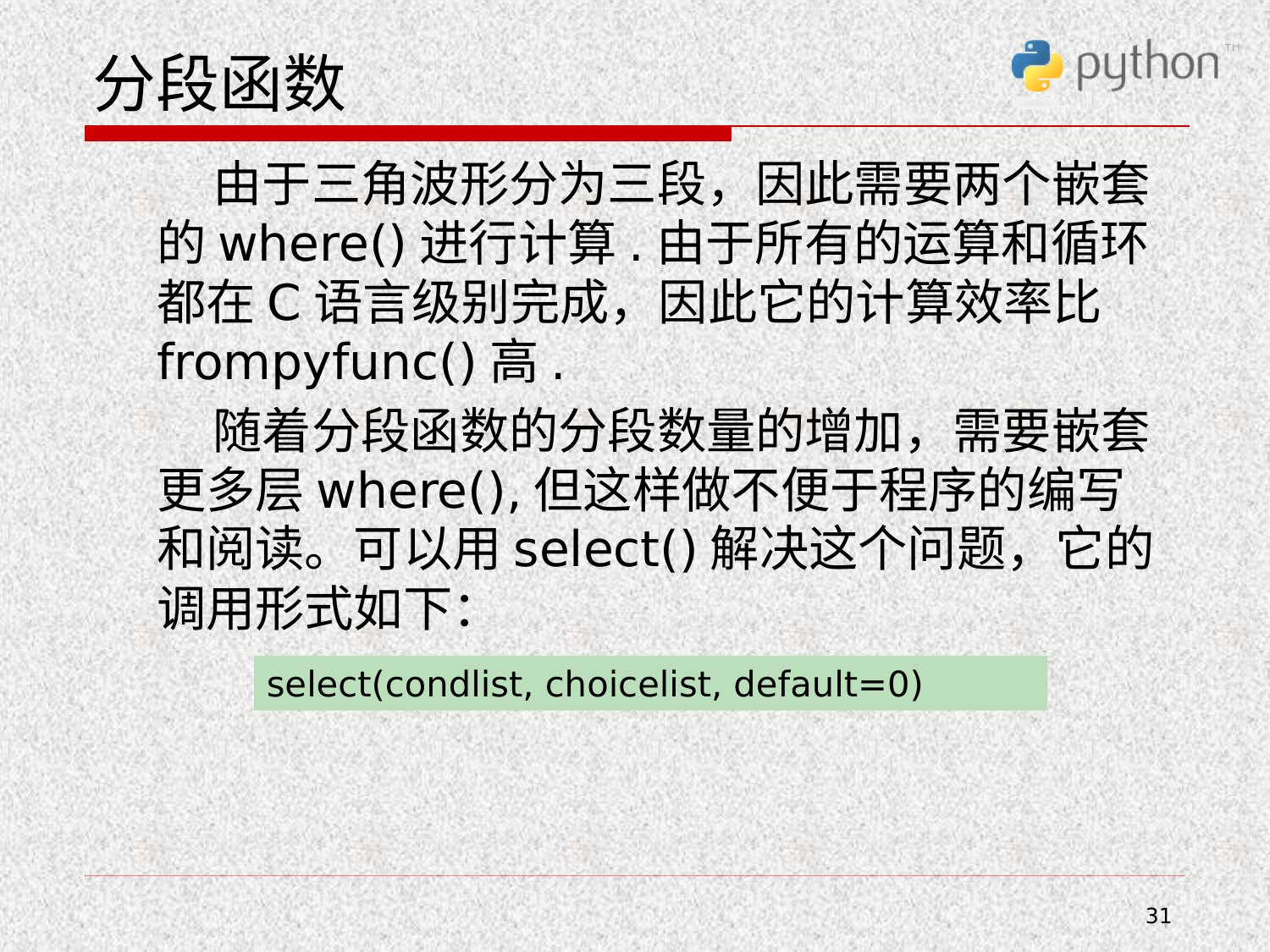

# 分段函数
          由于三角波形分为三段，因此需要两个嵌套的where()进行计算.由于所有的运算和循环 都在C语言级别完成，因此它的计算效率比frompyfunc()高.
          随着分段函数的分段数量的增加，需要嵌套更多层where(),但这样做不便于程序的编写 和阅读。可以用select()解决这个问题，它的调用形式如下：

select(condlist, choicelist, default=0)
31